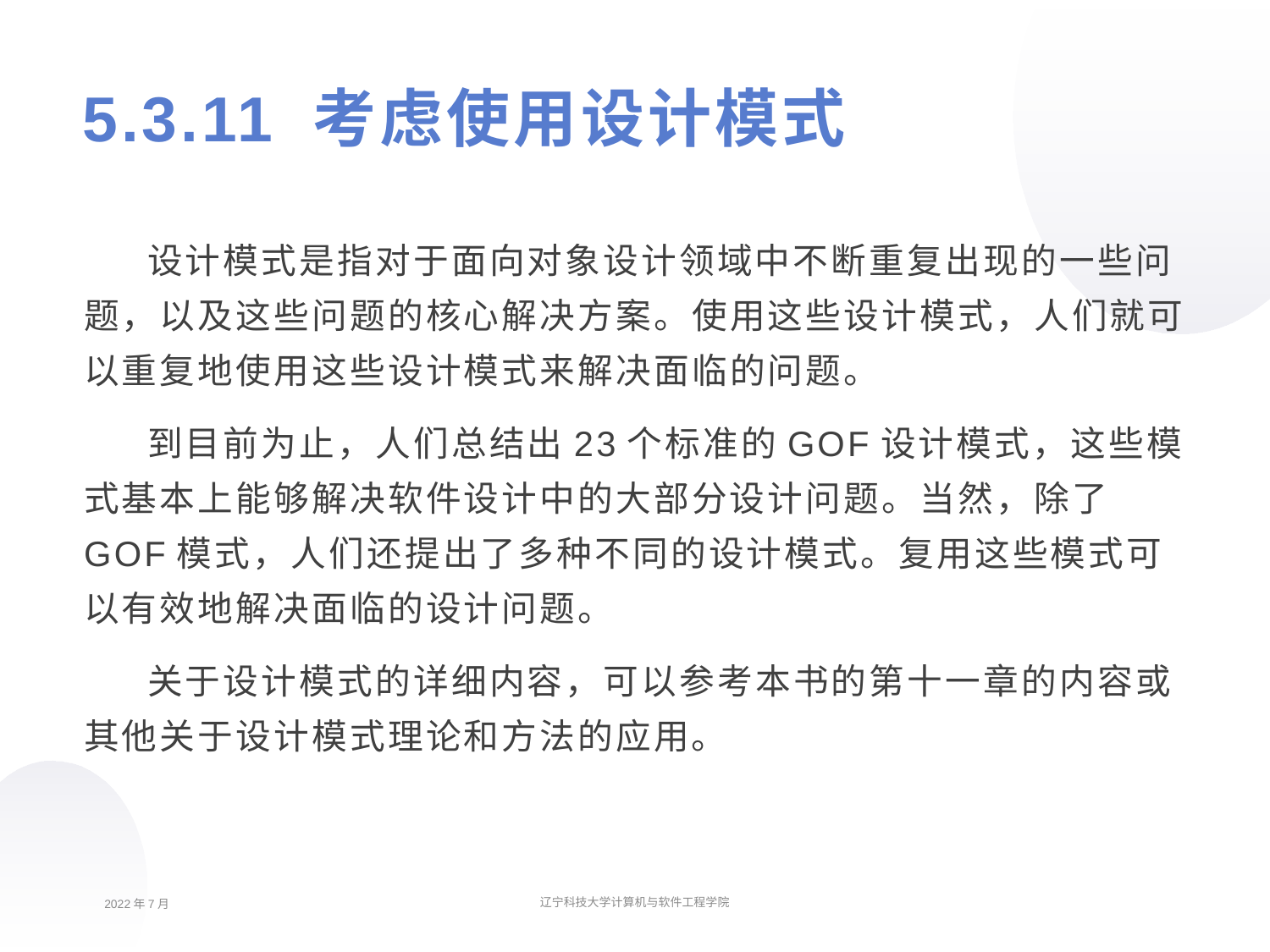

# 5.3.11 考虑使用设计模式
设计模式是指对于面向对象设计领域中不断重复出现的一些问题，以及这些问题的核心解决方案。使用这些设计模式，人们就可以重复地使用这些设计模式来解决面临的问题。
到目前为止，人们总结出23个标准的GOF设计模式，这些模式基本上能够解决软件设计中的大部分设计问题。当然，除了GOF模式，人们还提出了多种不同的设计模式。复用这些模式可以有效地解决面临的设计问题。
关于设计模式的详细内容，可以参考本书的第十一章的内容或其他关于设计模式理论和方法的应用。

2022年7月
辽宁科技大学计算机与软件工程学院
131